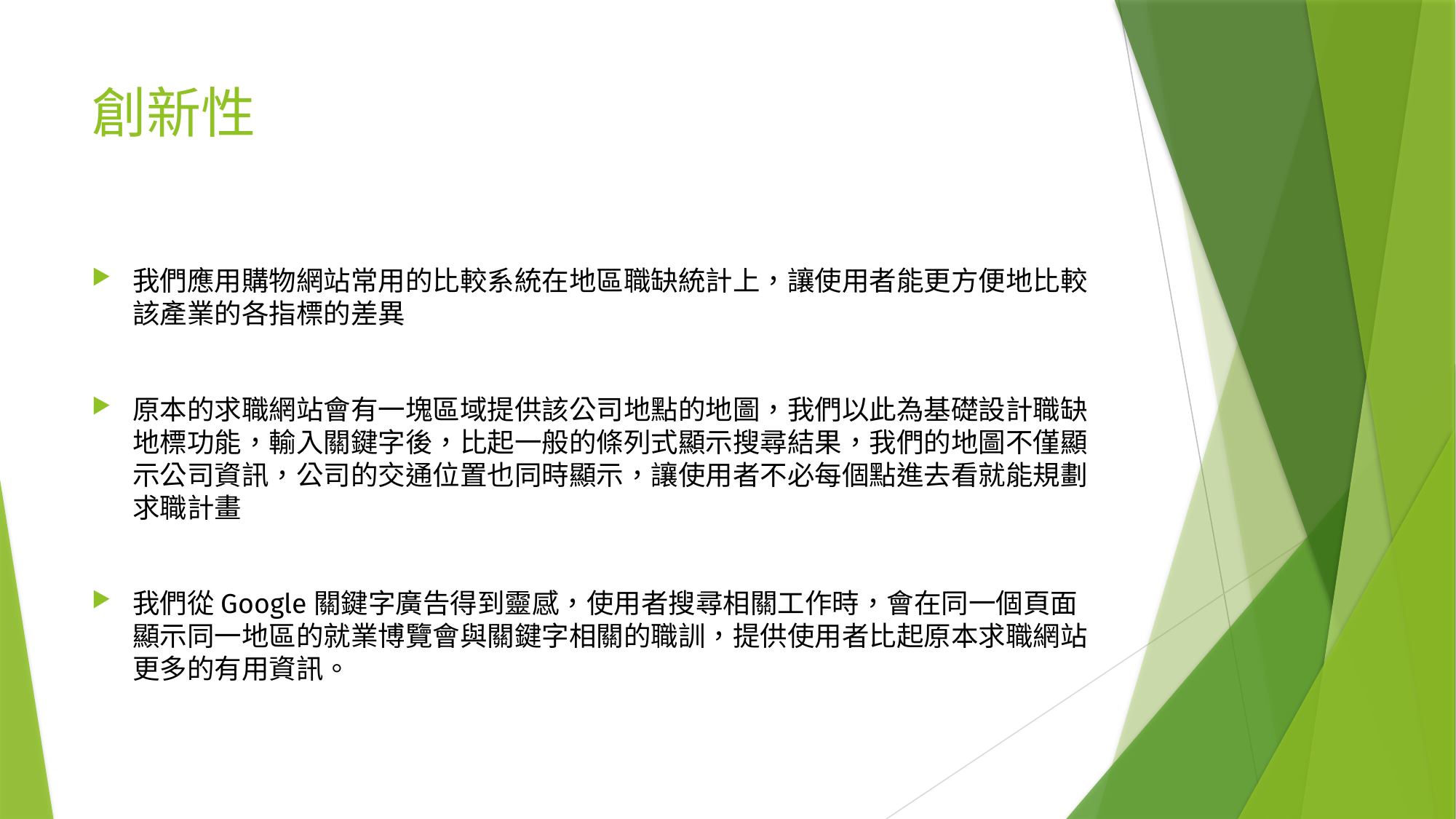

# 創新性
我們應用購物網站常用的比較系統在地區職缺統計上，讓使用者能更方便地比較該產業的各指標的差異

原本的求職網站會有一塊區域提供該公司地點的地圖，我們以此為基礎設計職缺地標功能，輸入關鍵字後，比起一般的條列式顯示搜尋結果，我們的地圖不僅顯示公司資訊，公司的交通位置也同時顯示，讓使用者不必每個點進去看就能規劃求職計畫

我們從Google關鍵字廣告得到靈感，使用者搜尋相關工作時，會在同一個頁面顯示同一地區的就業博覽會與關鍵字相關的職訓，提供使用者比起原本求職網站更多的有用資訊。